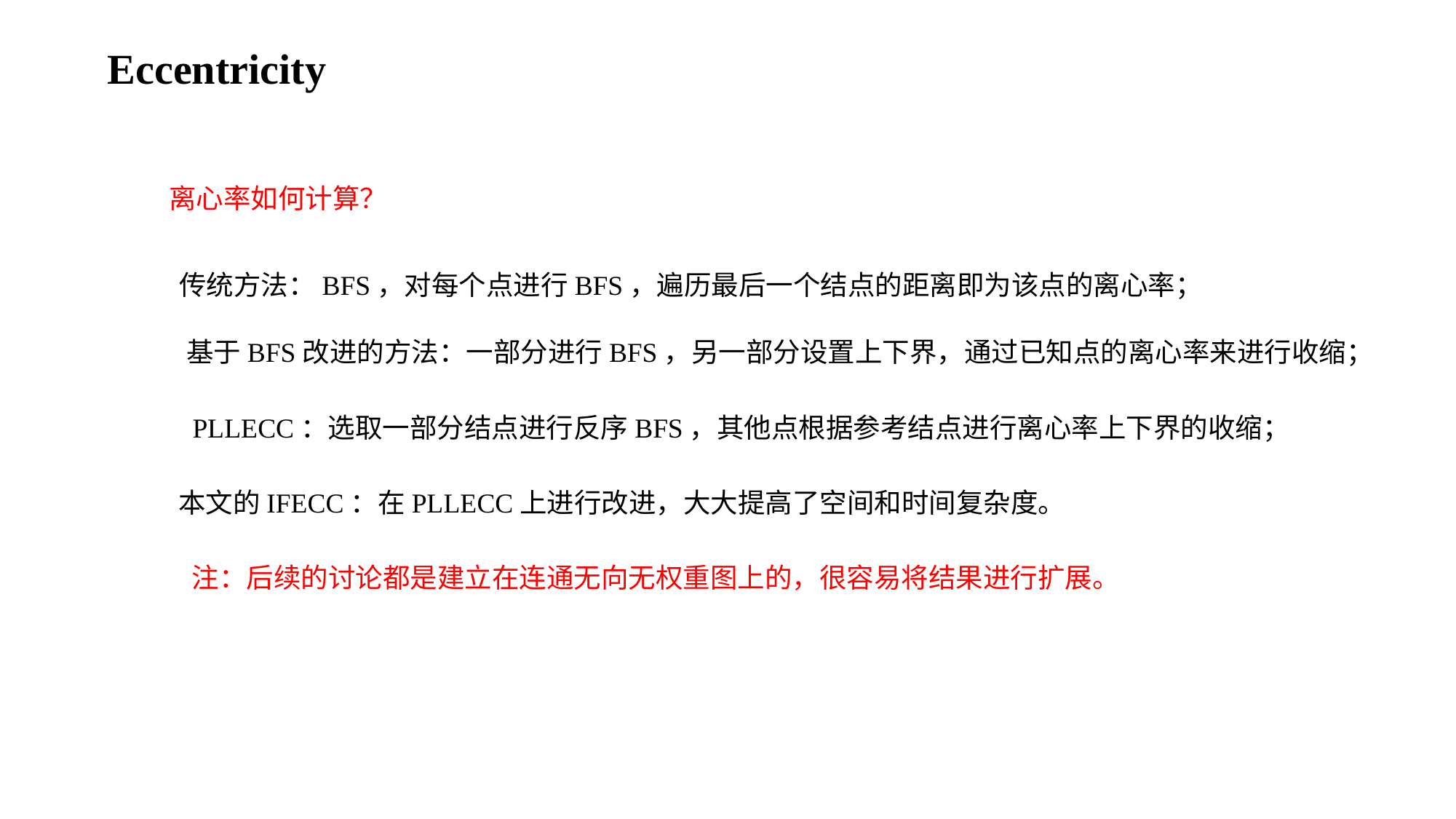

Eccentricity
离心率如何计算？
传统方法：BFS，对每个点进行BFS，遍历最后一个结点的距离即为该点的离心率；
基于BFS改进的方法：一部分进行BFS，另一部分设置上下界，通过已知点的离心率来进行收缩；
 PLLECC：选取一部分结点进行反序BFS，其他点根据参考结点进行离心率上下界的收缩；
本文的IFECC：在PLLECC上进行改进，大大提高了空间和时间复杂度。
注：后续的讨论都是建立在连通无向无权重图上的，很容易将结果进行扩展。